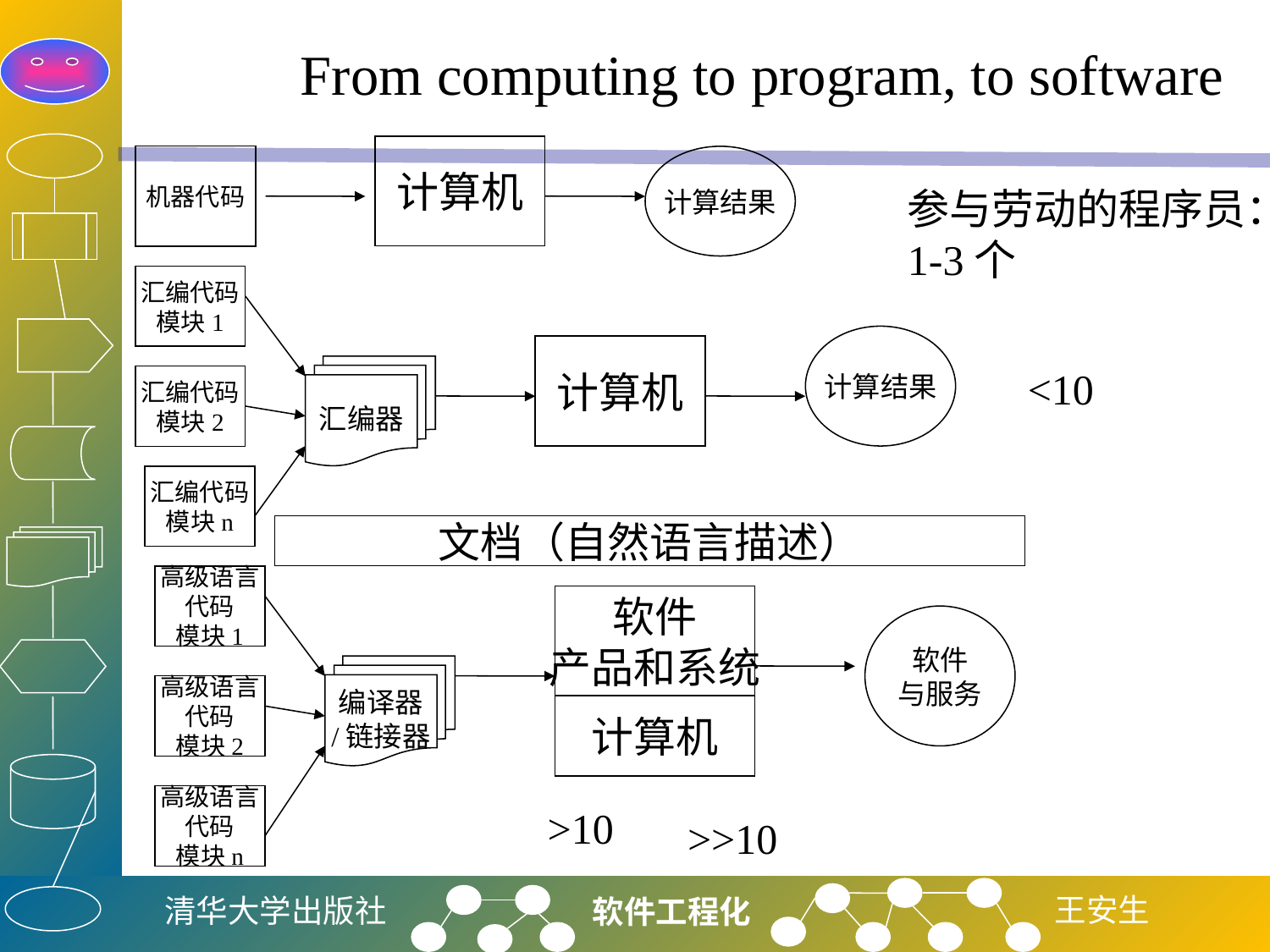

# From computing to program, to software
计算机
机器代码
计算结果
参与劳动的程序员：
1-3个

汇编代码
模块1

计算结果
计算机
汇编器
<10
汇编代码
模块2

汇编代码
模块n
文档（自然语言描述）
高级语言
代码
模块1
软件
产品和系统

软件
与服务
编译器
/链接器

高级语言
代码
模块2

计算机

高级语言
代码
模块n
>10
>>10